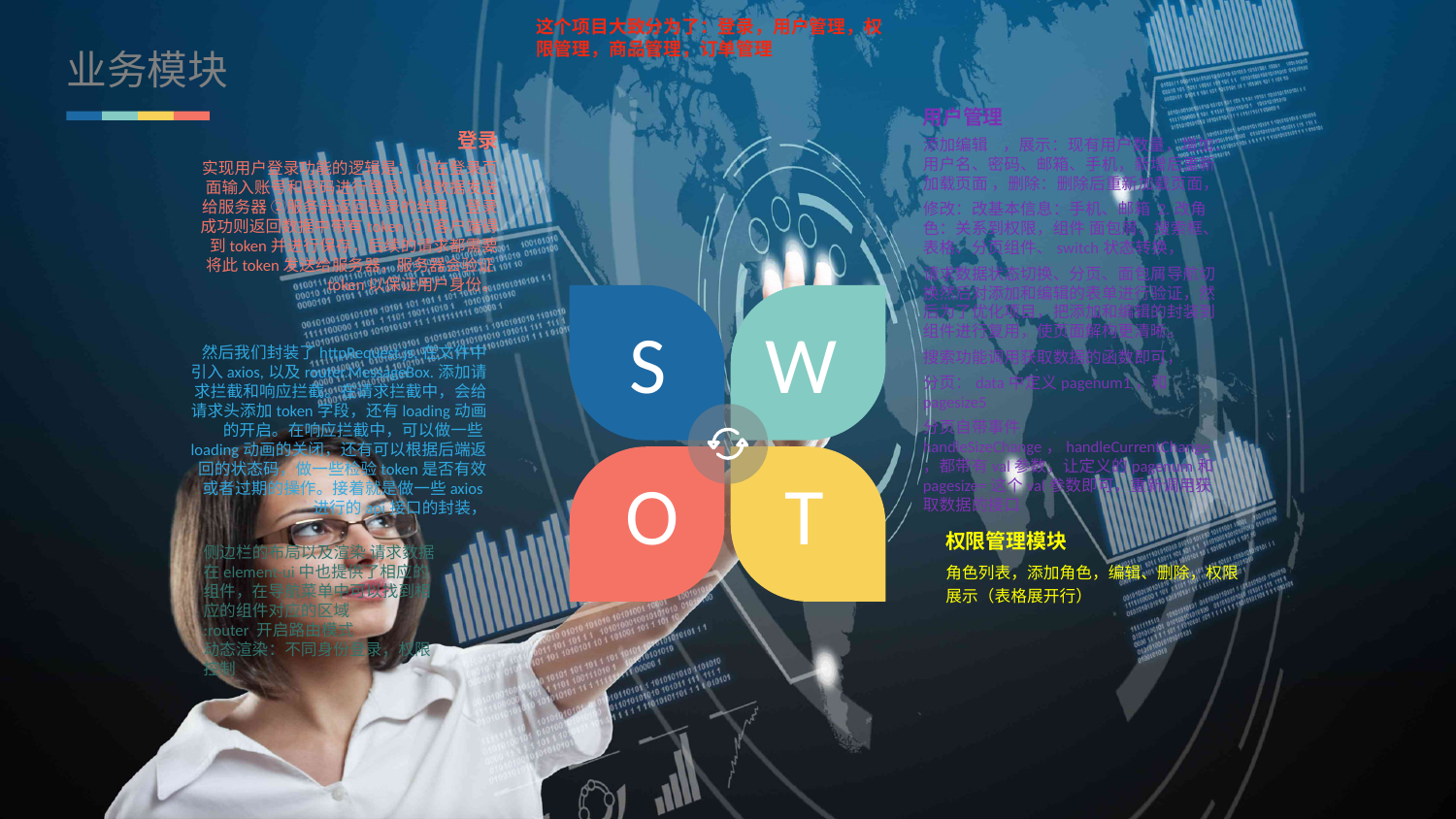

这个项目大致分为了：登录，用户管理，权限管理，商品管理，订单管理
业务模块
用户管理
添加编辑    ，展示：现有用户数量，增加：用户名、密码、邮箱、手机，新增后重新加载页面 ，删除：删除后重新加载页面，
修改：改基本信息：手机、邮箱 2.改角色：关系到权限，组件 面包屑、搜索框、表格、分页组件、switch状态转换，
请求数据状态切换、分页、面包屑导航切换然后对添加和编辑的表单进行验证，然后为了优化项目，把添加和编辑的封装到组件进行复用，使页面解构更清晰。
搜索功能调用获取数据的函数即可，
分页：data中定义pagenum1，和pagesize5
分页自带事件handleSizeChange，handleCurrentChange，都带有val参数，让定义的pagenum和pagesize=这个val参数即可，重新调用获取数据的接口

登录
实现用户登录功能的逻辑是： ①在登录页面输入账号和密码进行登录，将数据发送给服务器 ②服务器返回登录的结果，登录成功则返回数据中带有token ③客户端得到token并进行保存，后续的请求都需要将此token发送给服务器，服务器会验证token以保证用户身份。

S
W

然后我们封装了httpRequest.js,在文件中引入axios,以及router.MessageBox.添加请求拦截和响应拦截。在请求拦截中，会给请求头添加token字段，还有loading动画的开启。在响应拦截中，可以做一些loading动画的关闭，还有可以根据后端返回的状态码，做一些检验token是否有效或者过期的操作。接着就是做一些axios进行的api接口的封装，

O
T
权限管理模块
角色列表，添加角色，编辑、删除，权限展示（表格展开行）
侧边栏的布局以及渲染 请求数据
在element-ui中也提供了相应的组件，在导航菜单中可以找到相应的组件对应的区域
:router 开启路由模式
动态渲染：不同身份登录，权限控制